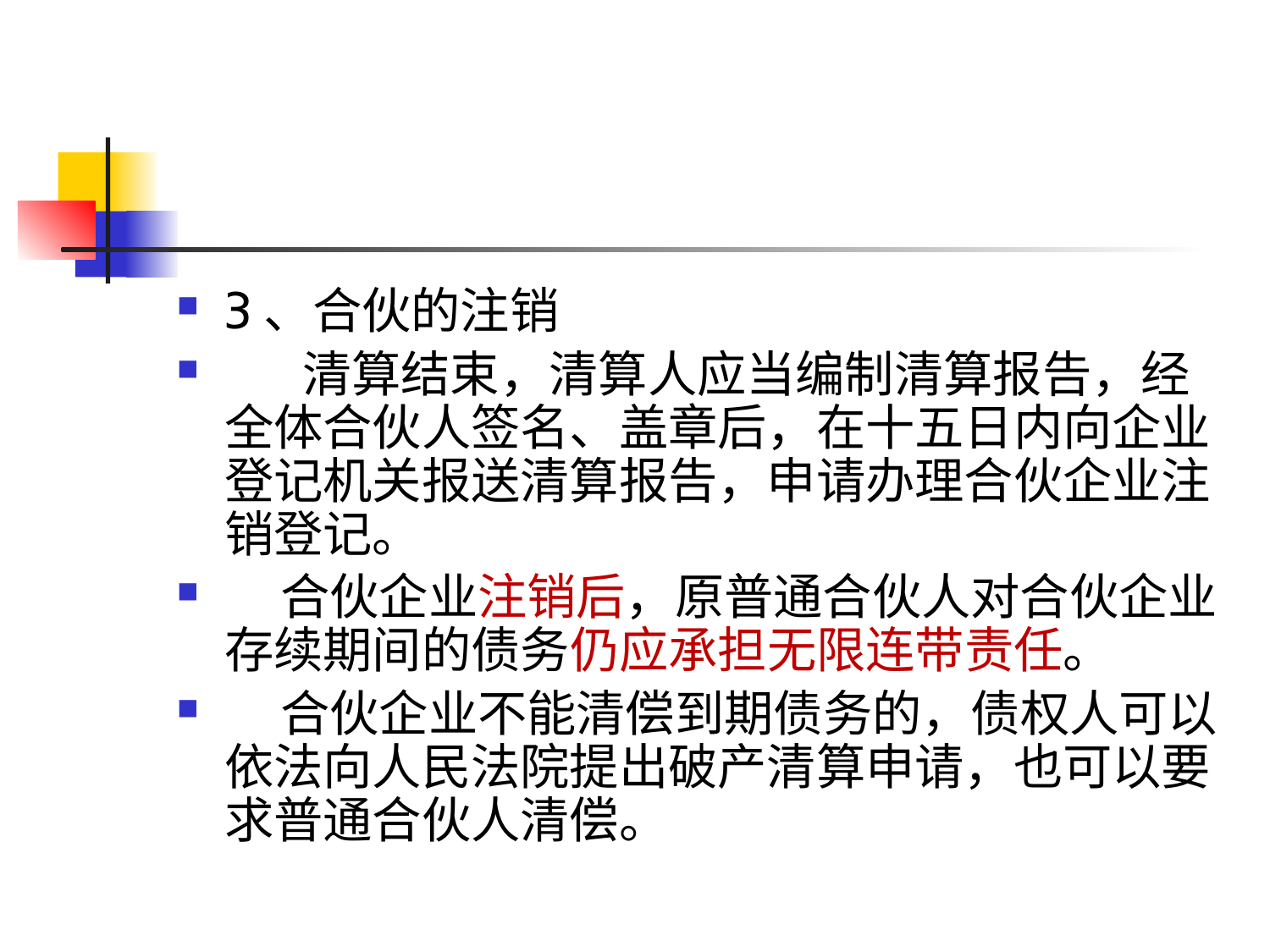

#
3、合伙的注销
      清算结束，清算人应当编制清算报告，经全体合伙人签名、盖章后，在十五日内向企业登记机关报送清算报告，申请办理合伙企业注销登记。
    合伙企业注销后，原普通合伙人对合伙企业存续期间的债务仍应承担无限连带责任。
    合伙企业不能清偿到期债务的，债权人可以依法向人民法院提出破产清算申请，也可以要求普通合伙人清偿。